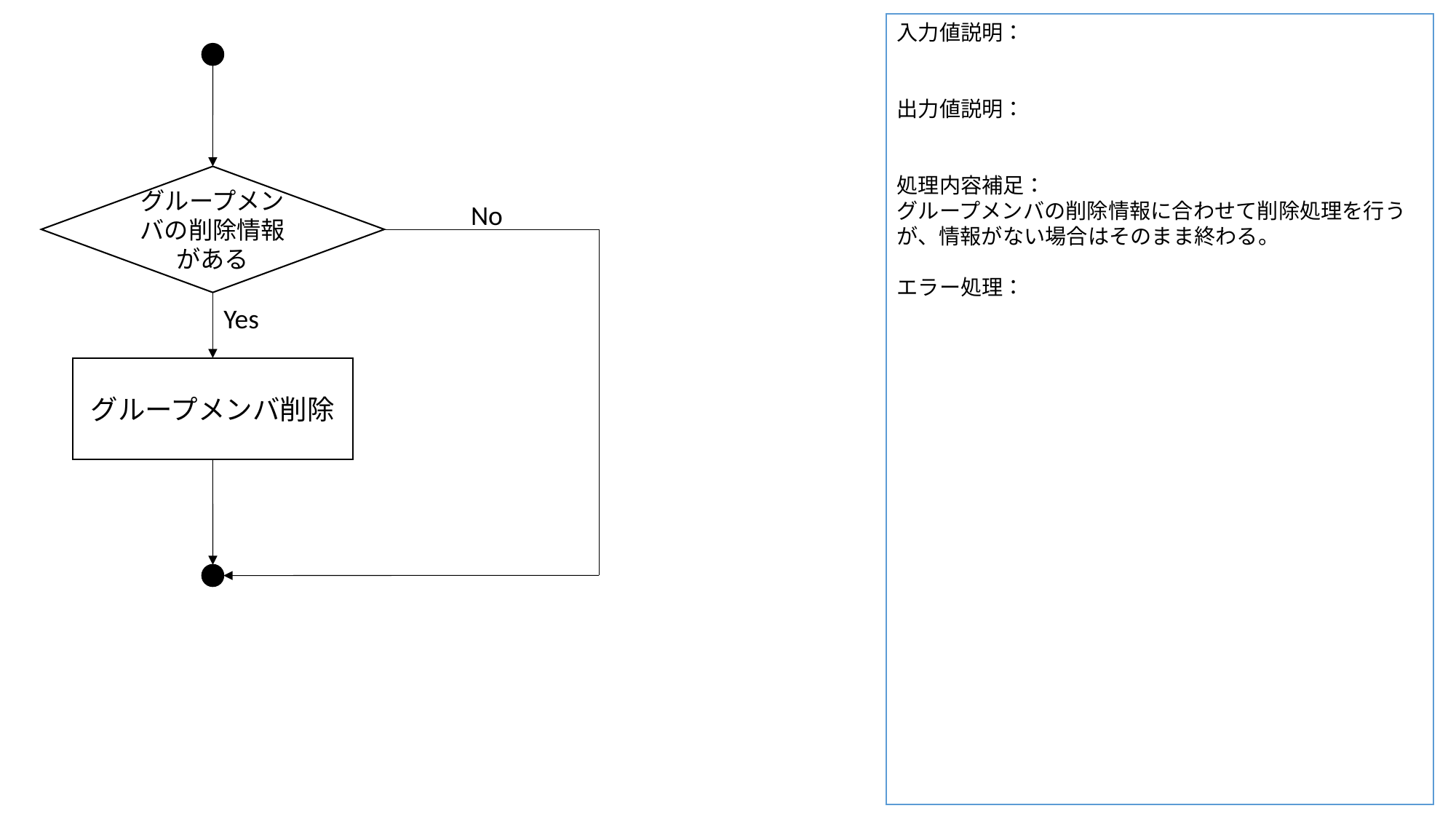

入力値説明：

出力値説明：

処理内容補足：
グループメンバの削除情報に合わせて削除処理を行うが、情報がない場合はそのまま終わる。

エラー処理：

グループメンバの削除情報がある
No
Yes
グループメンバ削除